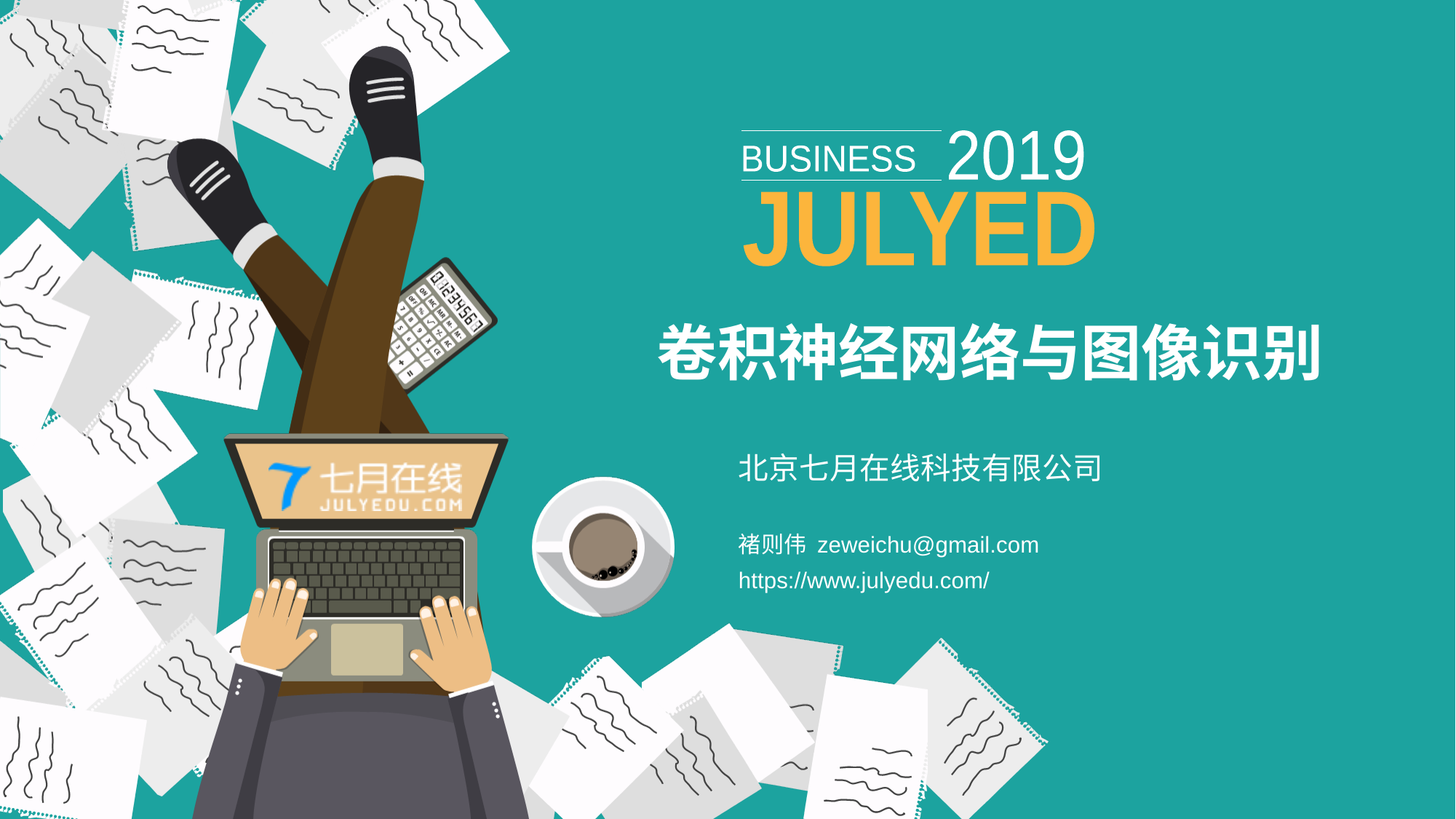

2019
BUSINESS
JULYED
# 卷积神经网络与图像识别
北京七月在线科技有限公司
褚则伟 zeweichu@gmail.com
https://www.julyedu.com/